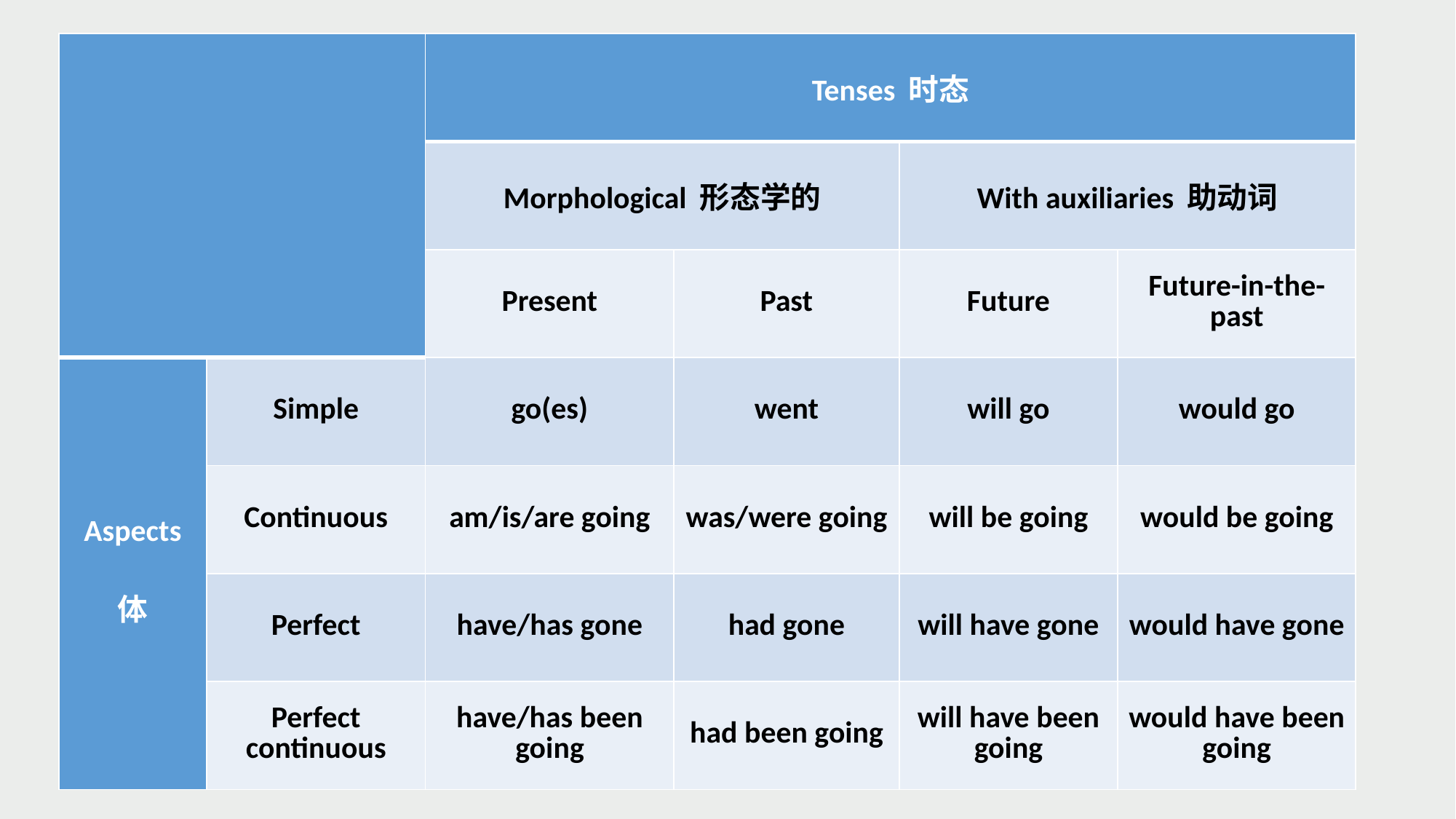

|  |  | Tenses 时态 |  |  |  |
| --- | --- | --- | --- | --- | --- |
|  |  | Morphological 形态学的 |  | With auxiliaries 助动词 |  |
|  |  | Present | Past | Future | Future-in-the-past |
| Aspects 体 | Simple | go(es) | went | will go | would go |
|  | Continuous | am/is/are going | was/were going | will be going | would be going |
|  | Perfect | have/has gone | had gone | will have gone | would have gone |
|  | Perfect continuous | have/has been going | had been going | will have been going | would have been going |